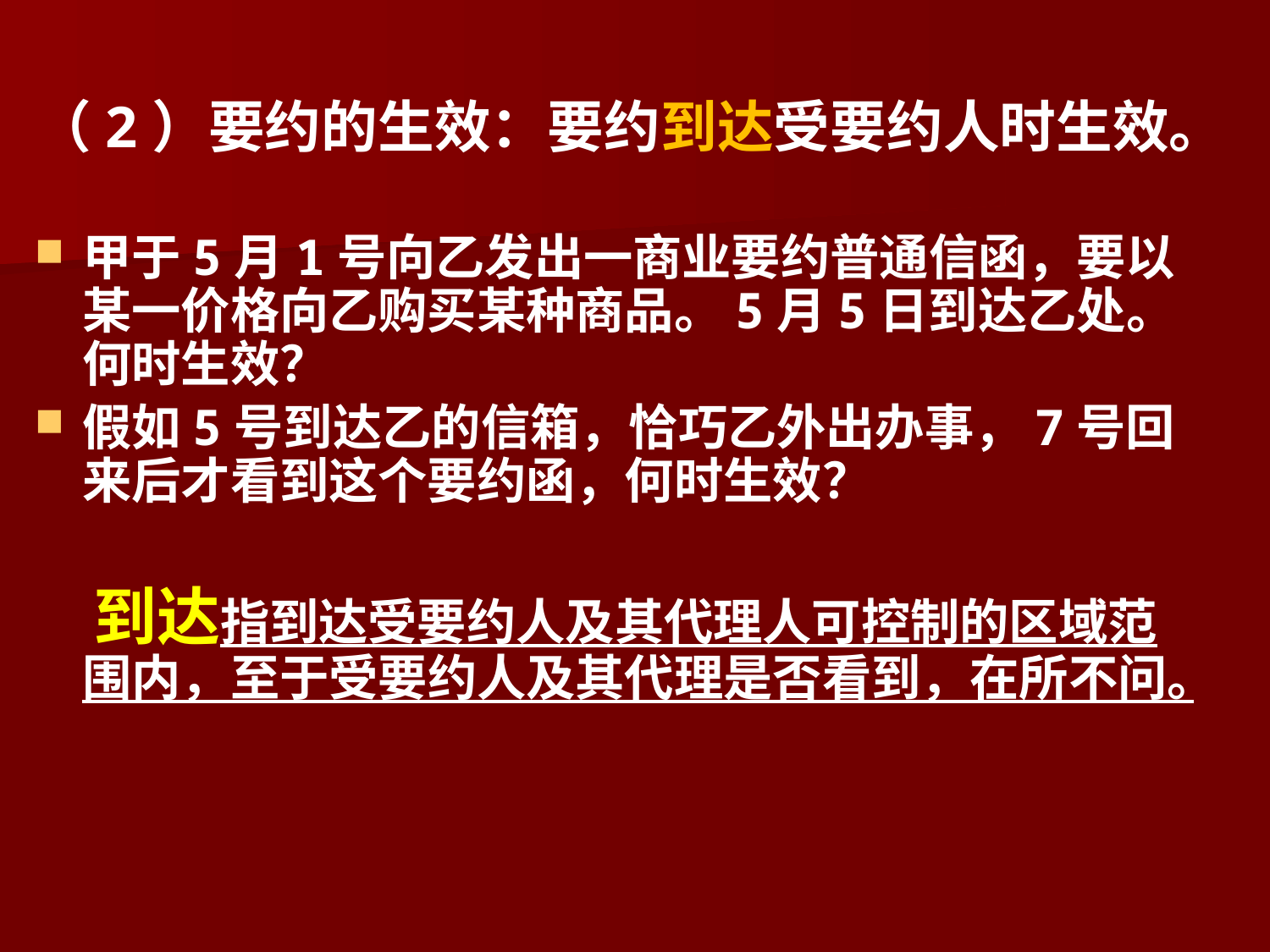

（2）要约的生效：要约到达受要约人时生效。

甲于5月1号向乙发出一商业要约普通信函，要以某一价格向乙购买某种商品。5月5日到达乙处。何时生效？
假如5号到达乙的信箱，恰巧乙外出办事，7号回来后才看到这个要约函，何时生效？

   到达指到达受要约人及其代理人可控制的区域范围内，至于受要约人及其代理是否看到，在所不问。
20